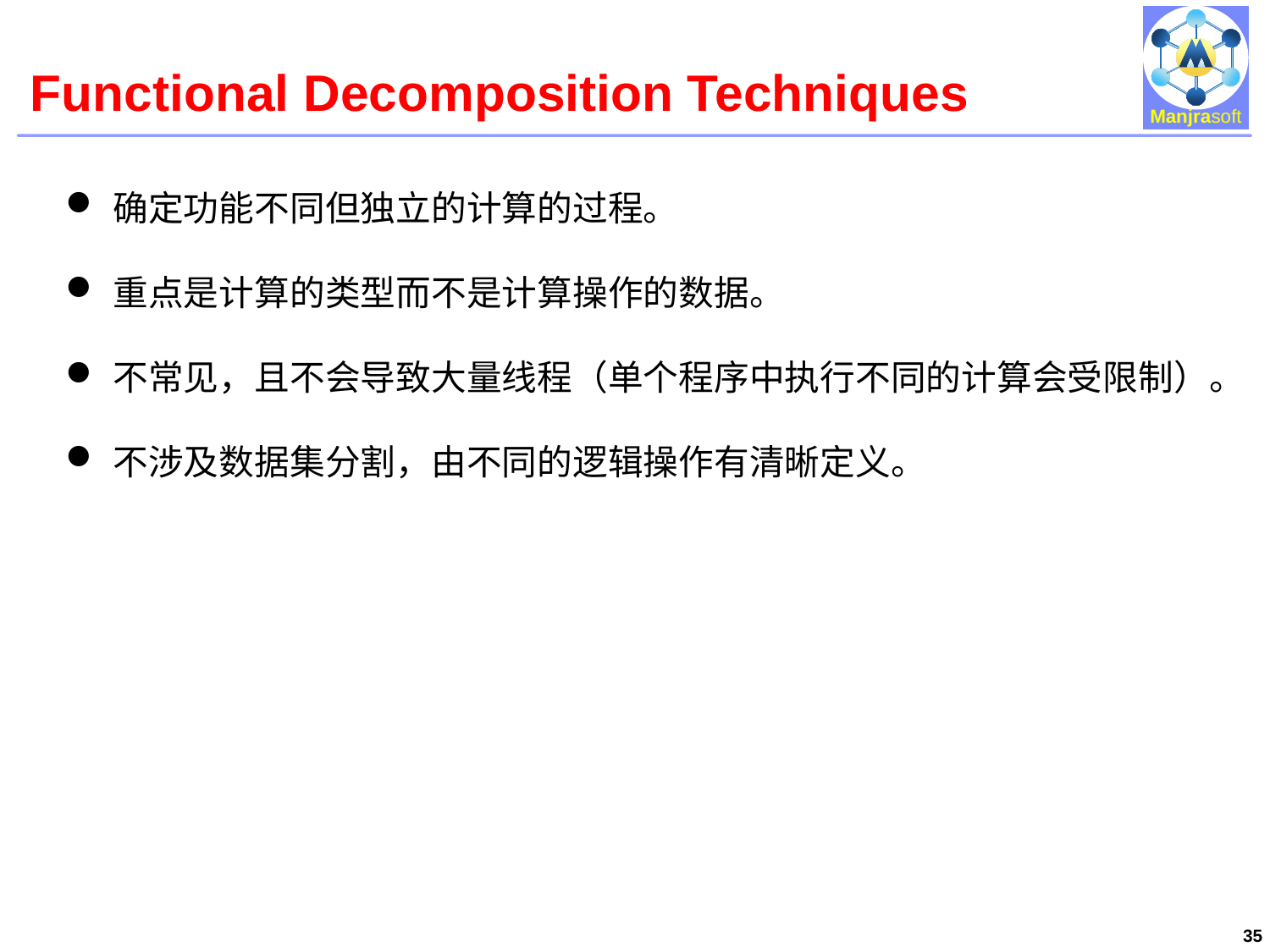

# Functional Decomposition Techniques
确定功能不同但独立的计算的过程。

重点是计算的类型而不是计算操作的数据。

不常见，且不会导致大量线程（单个程序中执行不同的计算会受限制）。

不涉及数据集分割，由不同的逻辑操作有清晰定义。
35